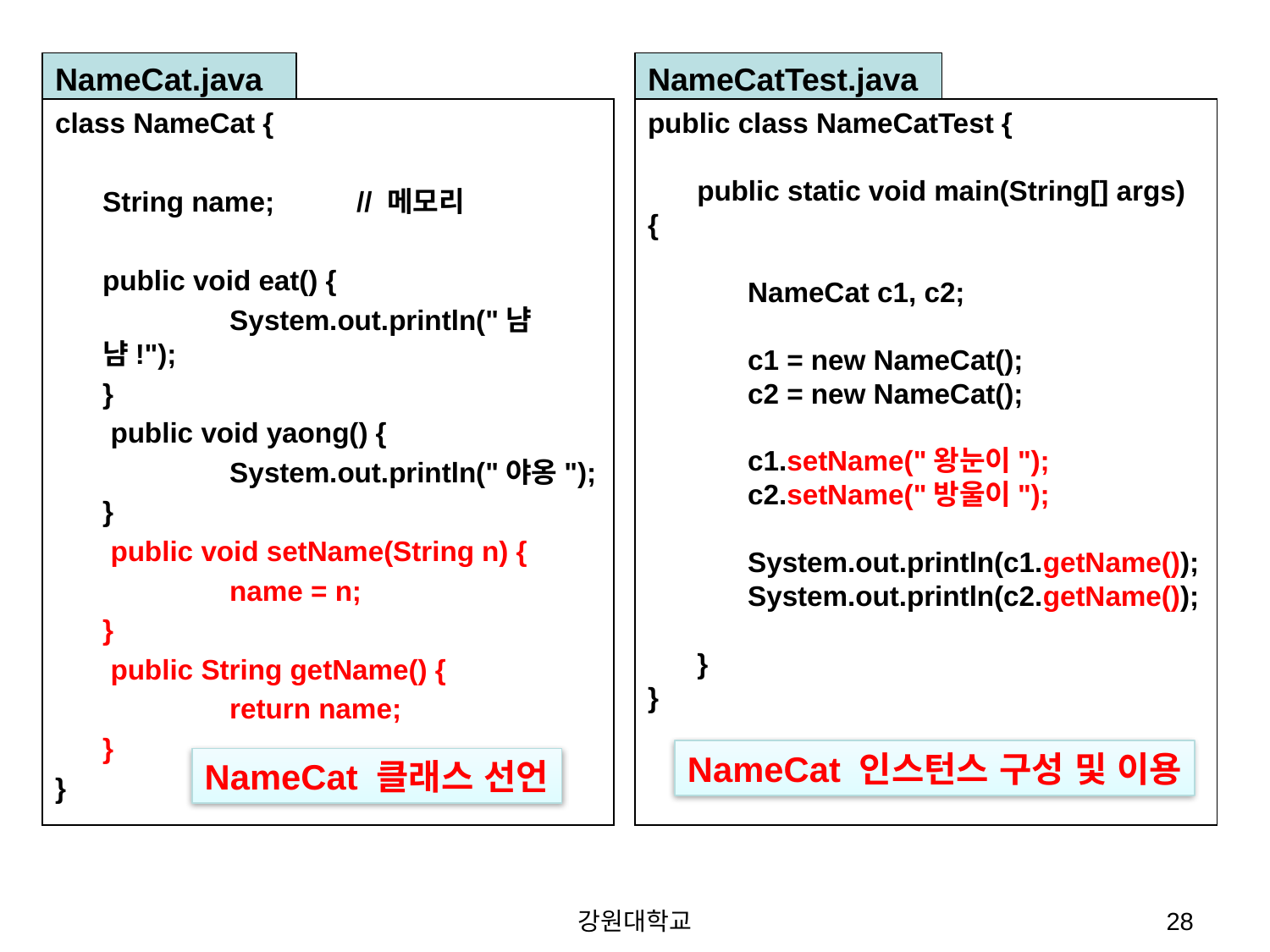

NameCat.java
NameCatTest.java
class NameCat {

	String name;	// 메모리

	public void eat() {
		System.out.println("냠냠!");
	}
	 public void yaong() {
		System.out.println("야옹");
	}
	 public void setName(String n) {
		name = n;
	}
	 public String getName() {
		return name;
	}
}
public class NameCatTest {

	public static void main(String[] args) {

		NameCat c1, c2;

		c1 = new NameCat();
		c2 = new NameCat();

		c1.setName("왕눈이");
		c2.setName("방울이");

		System.out.println(c1.getName());
		System.out.println(c2.getName());

	}
}

NameCat 인스턴스 구성 및 이용
NameCat 클래스 선언
강원대학교
28